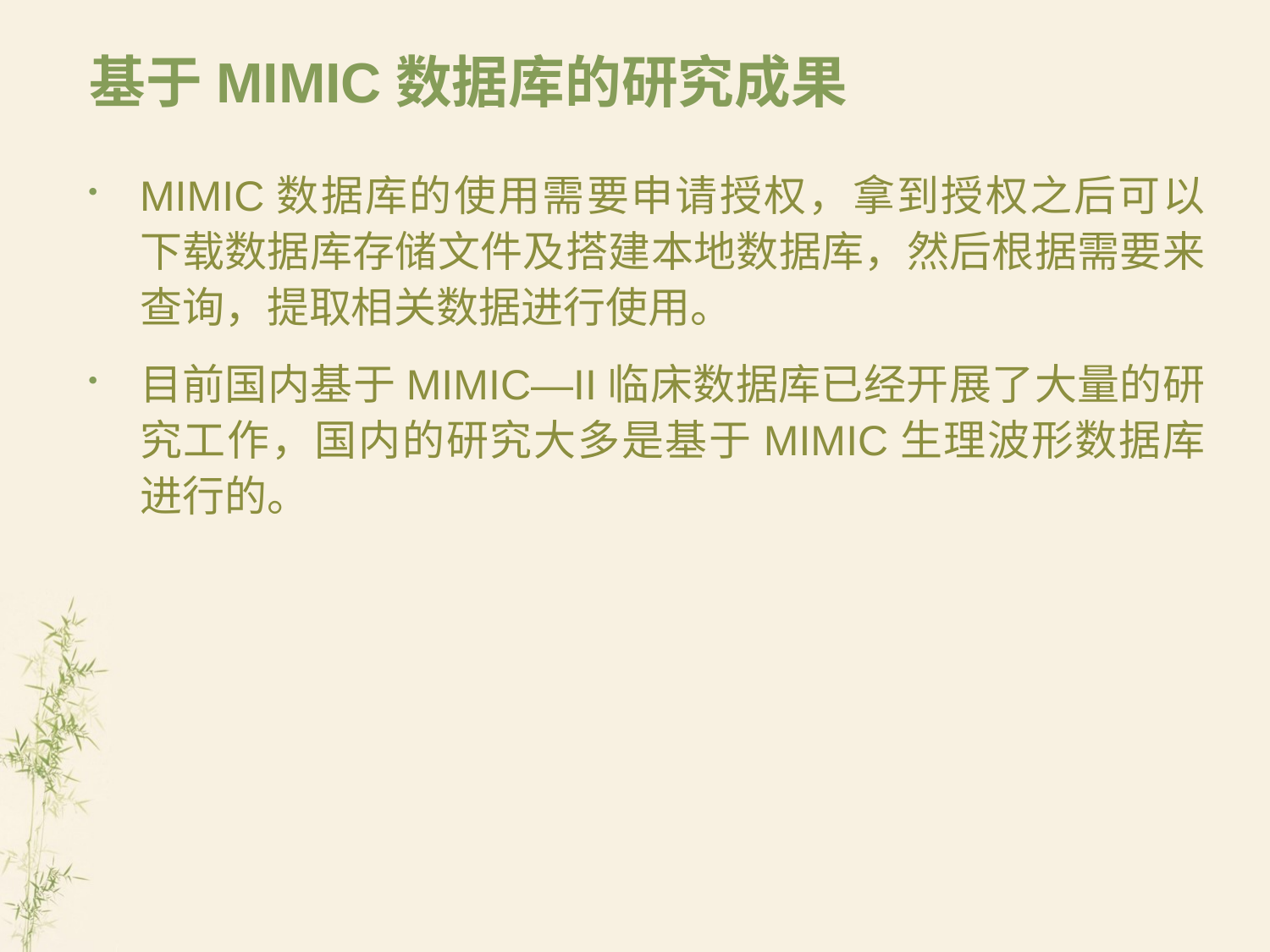

# 基于MIMIC数据库的研究成果
MIMIC数据库的使用需要申请授权，拿到授权之后可以下载数据库存储文件及搭建本地数据库，然后根据需要来查询，提取相关数据进行使用。
目前国内基于MIMIC—II临床数据库已经开展了大量的研究工作，国内的研究大多是基于MIMIC生理波形数据库进行的。